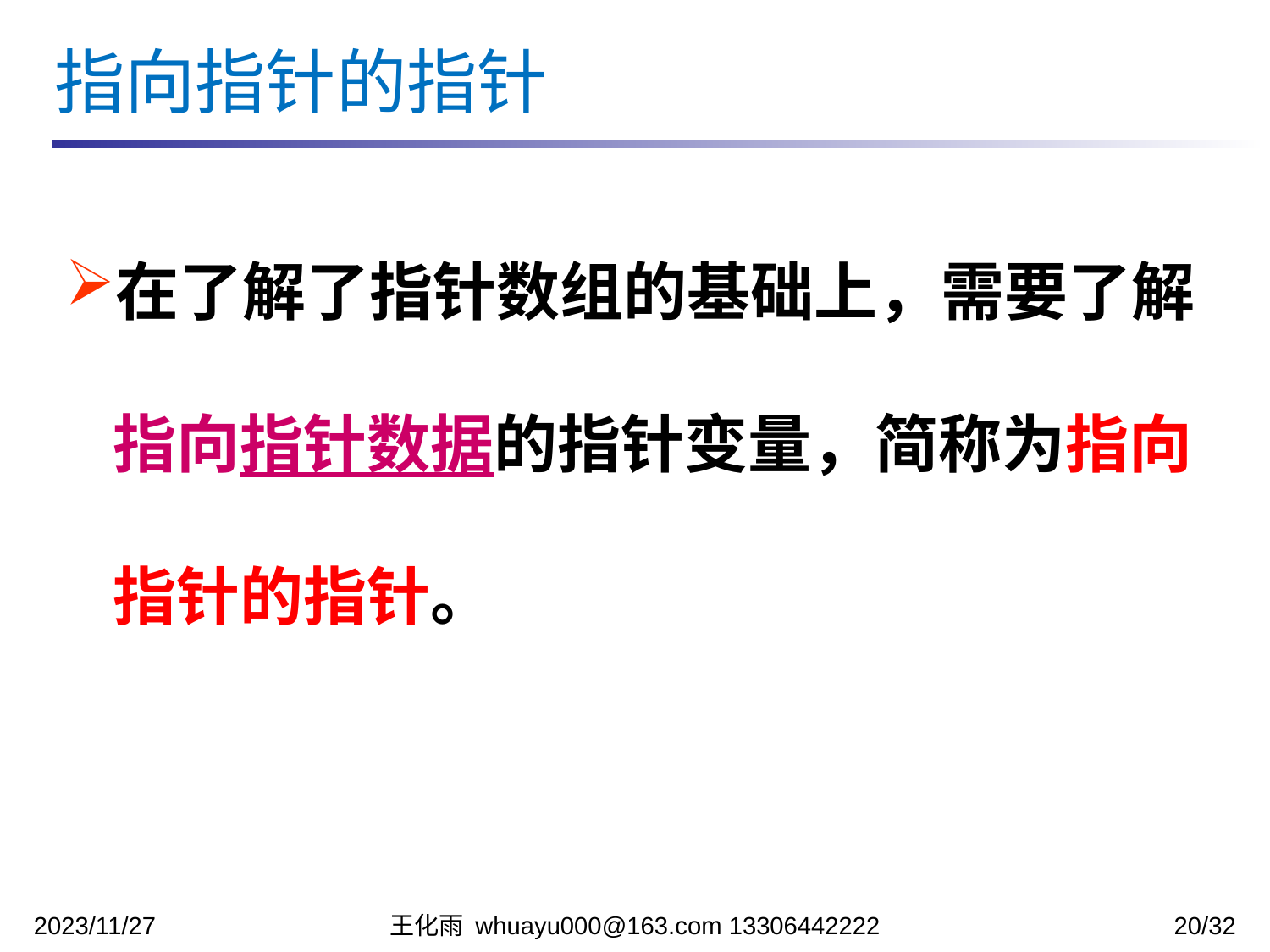

指向指针的指针
在了解了指针数组的基础上，需要了解指向指针数据的指针变量，简称为指向指针的指针。
2023/11/27
王化雨 whuayu000@163.com 13306442222
20/32